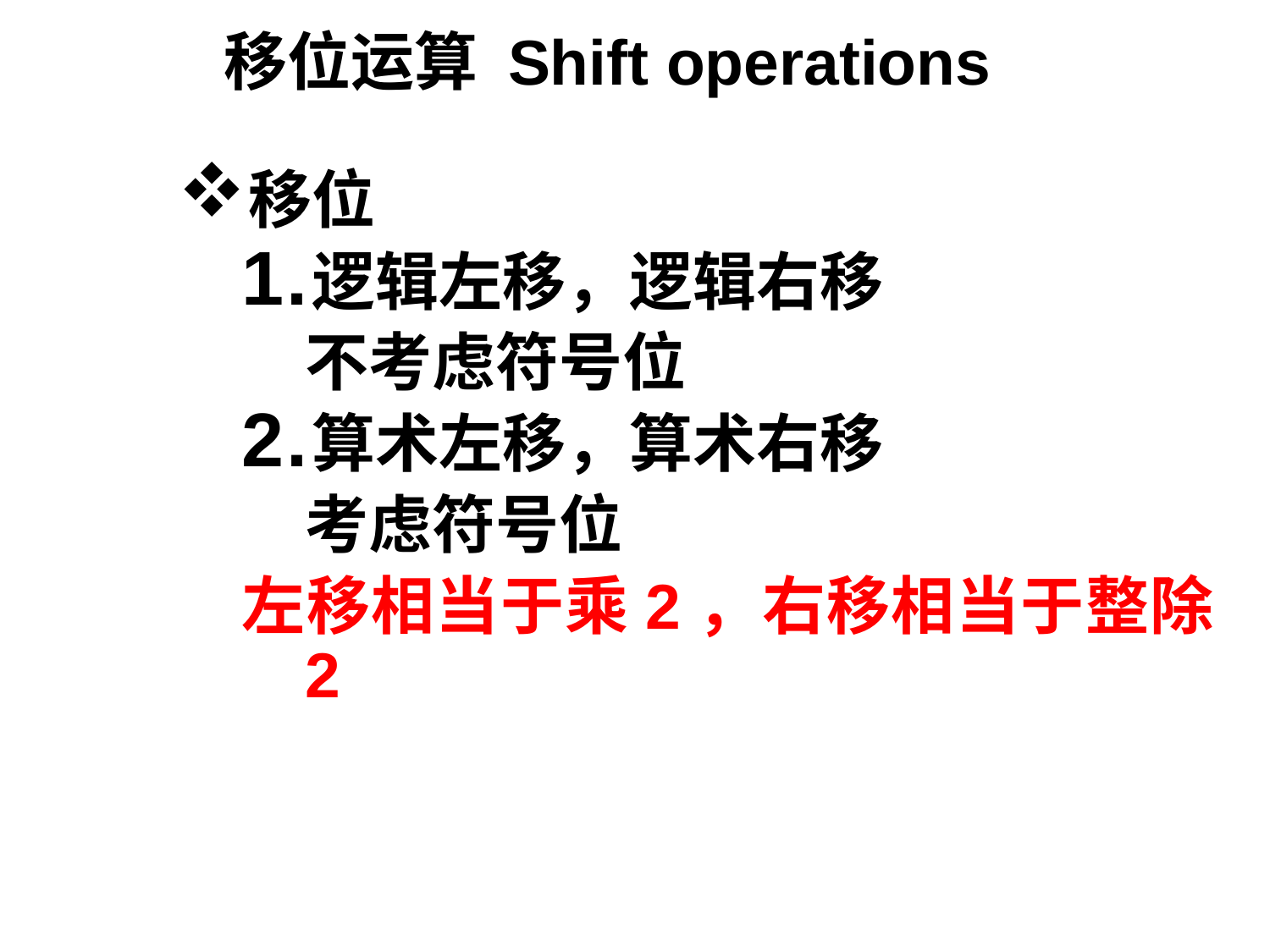

移位运算 Shift operations

移位
逻辑左移，逻辑右移
不考虑符号位
算术左移，算术右移
考虑符号位
左移相当于乘2，右移相当于整除2